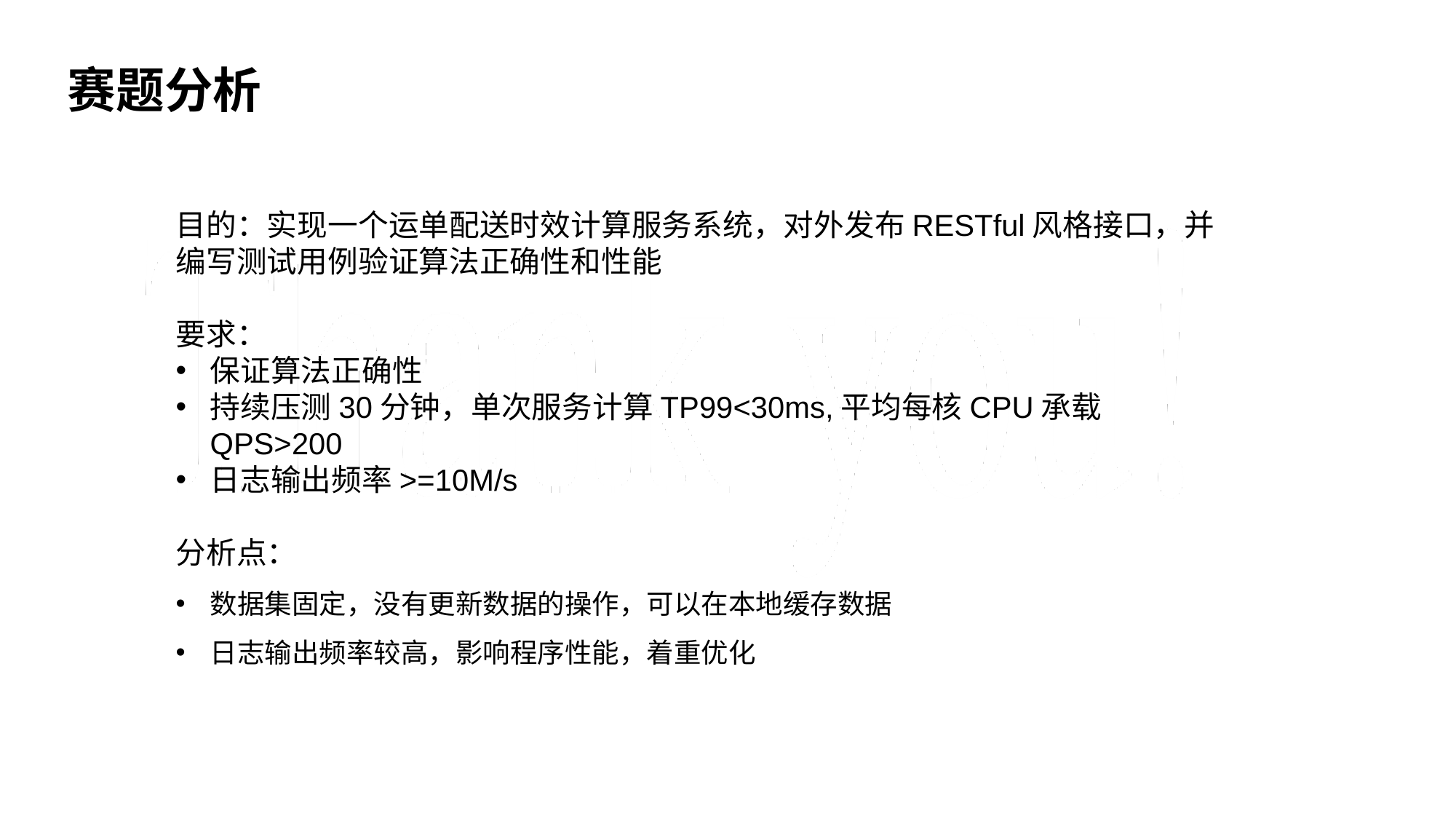

赛题分析
目的：实现一个运单配送时效计算服务系统，对外发布RESTful风格接口，并编写测试用例验证算法正确性和性能

要求：
保证算法正确性
持续压测30分钟，单次服务计算TP99<30ms,平均每核CPU承载QPS>200
日志输出频率>=10M/s

分析点：
数据集固定，没有更新数据的操作，可以在本地缓存数据
日志输出频率较高，影响程序性能，着重优化